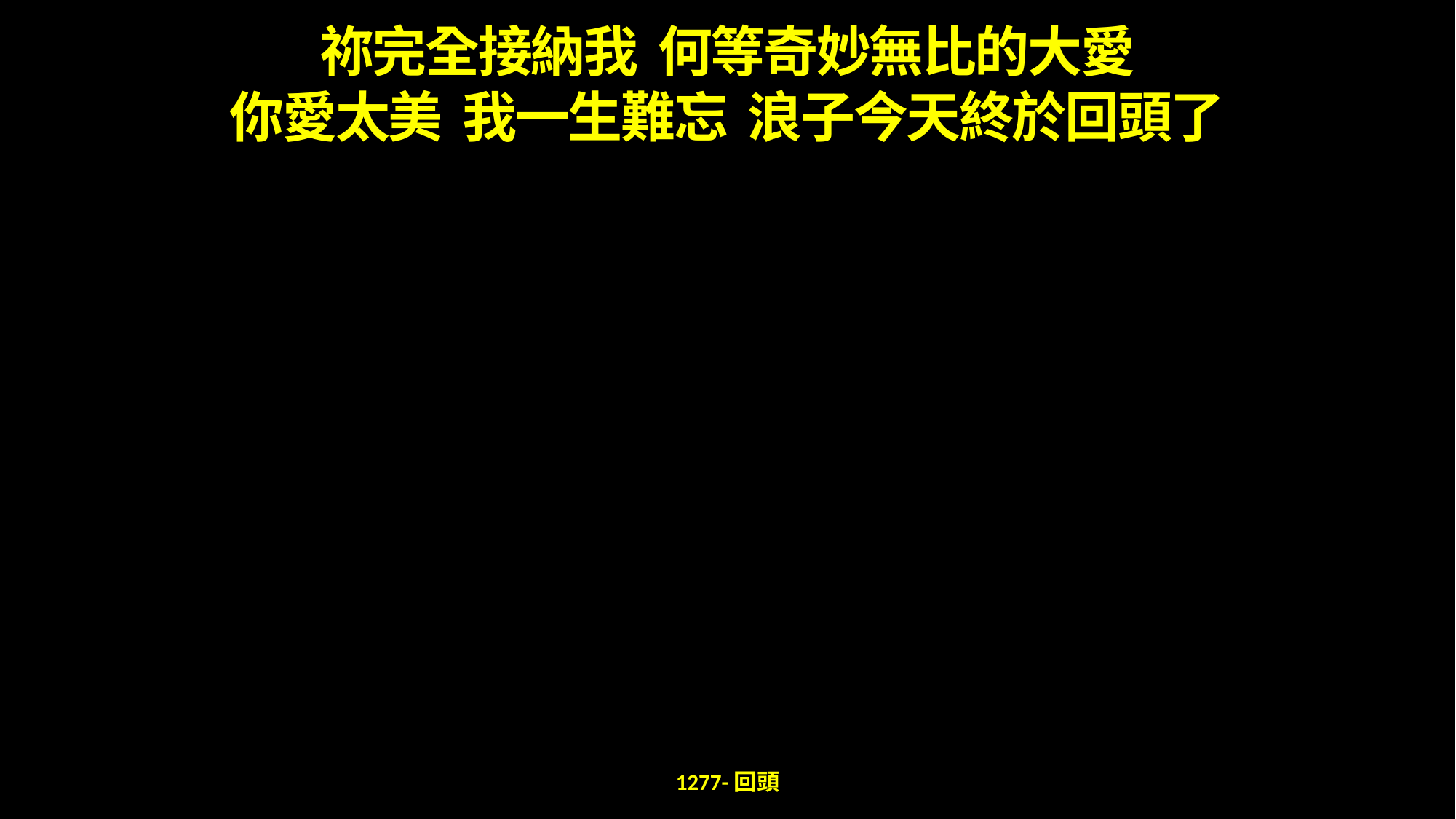

祢完全接納我  何等奇妙無比的大愛
你愛太美  我一生難忘  浪子今天終於回頭了

1277-回頭